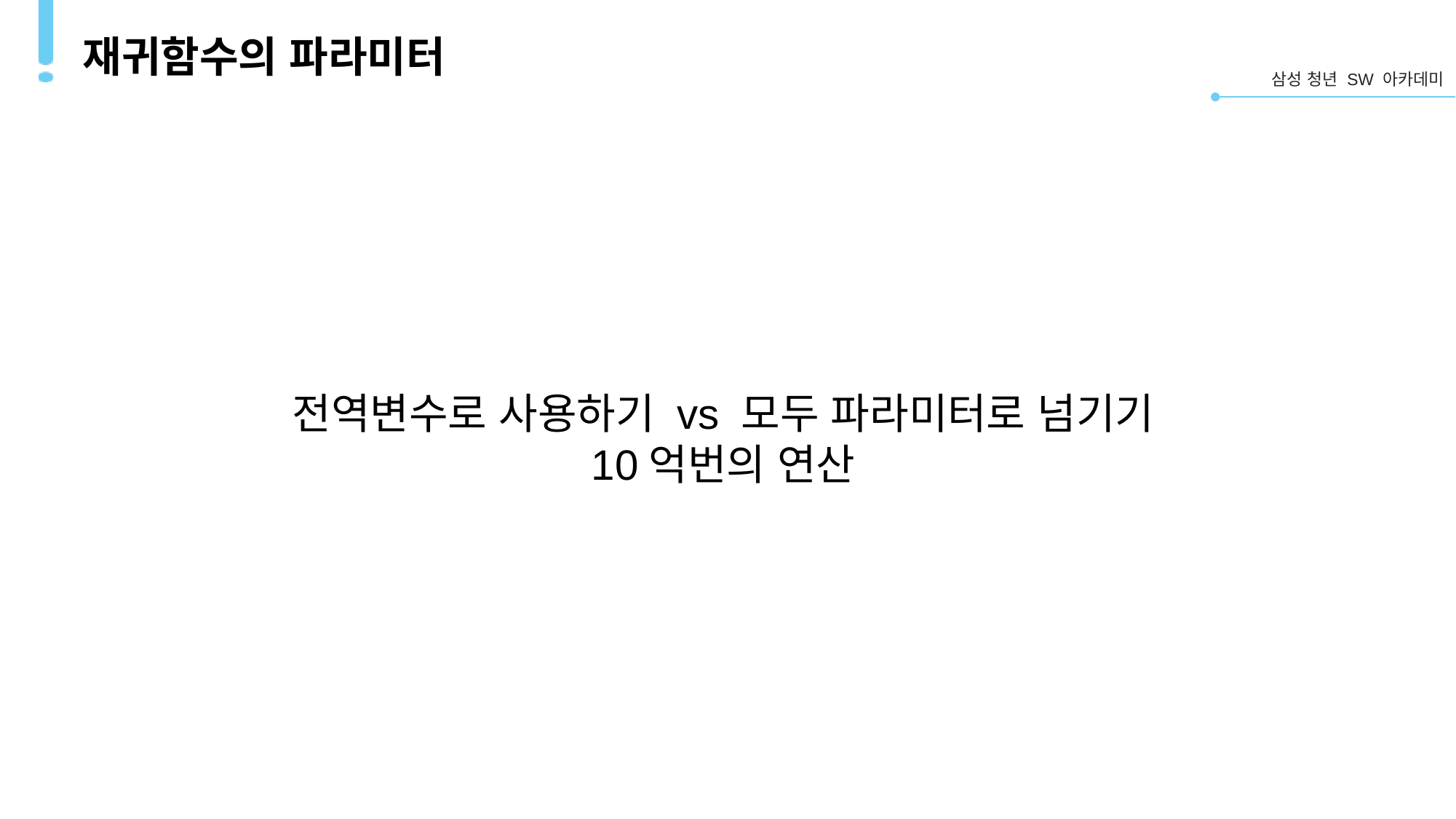

# 재귀함수의 파라미터
전역변수로 사용하기 vs 모두 파라미터로 넘기기
10억번의 연산